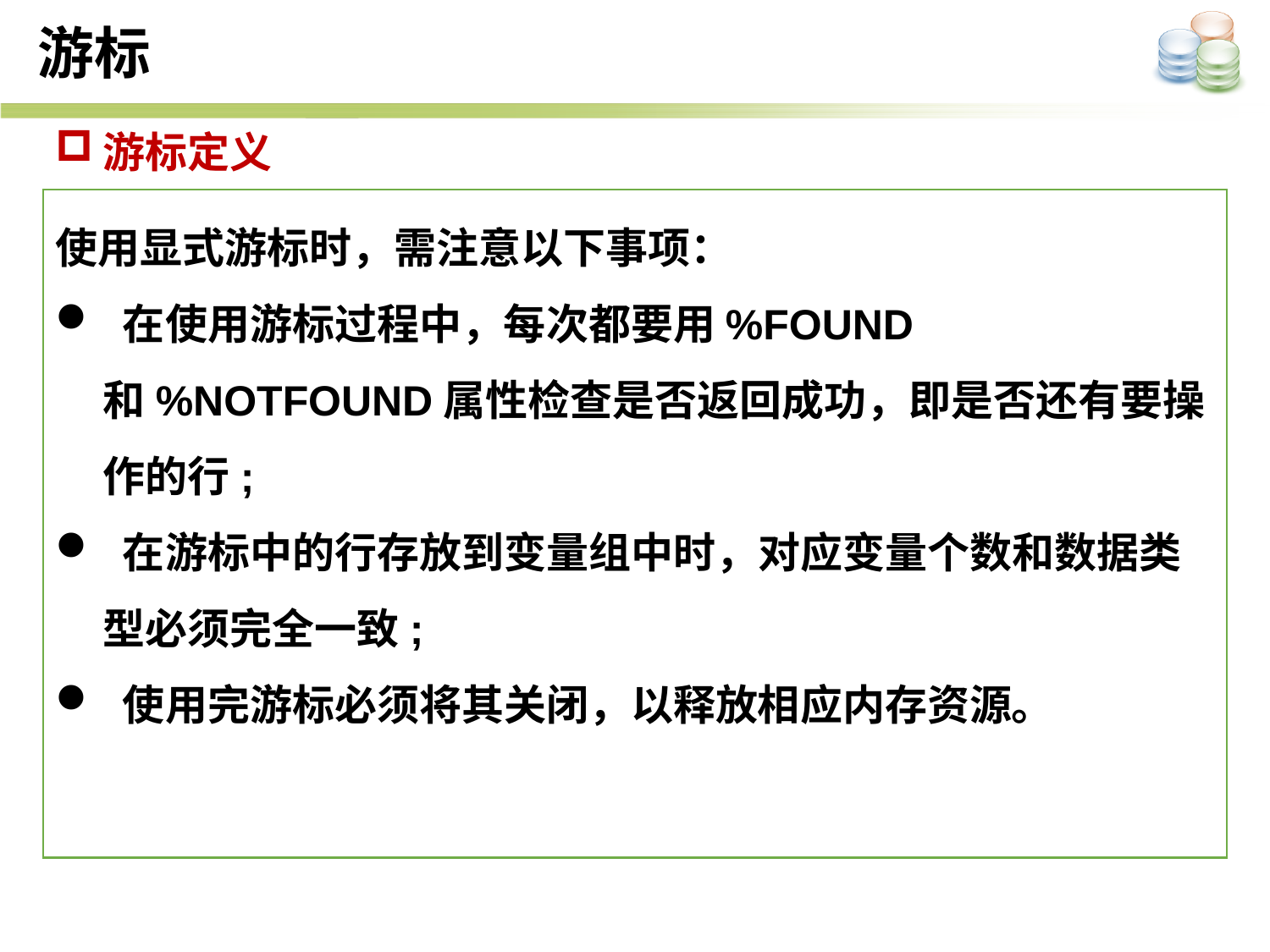

游标
游标定义
使用显式游标时，需注意以下事项：
 在使用游标过程中，每次都要用%FOUND和%NOTFOUND属性检查是否返回成功，即是否还有要操作的行;
 在游标中的行存放到变量组中时，对应变量个数和数据类型必须完全一致;
 使用完游标必须将其关闭，以释放相应内存资源。

24